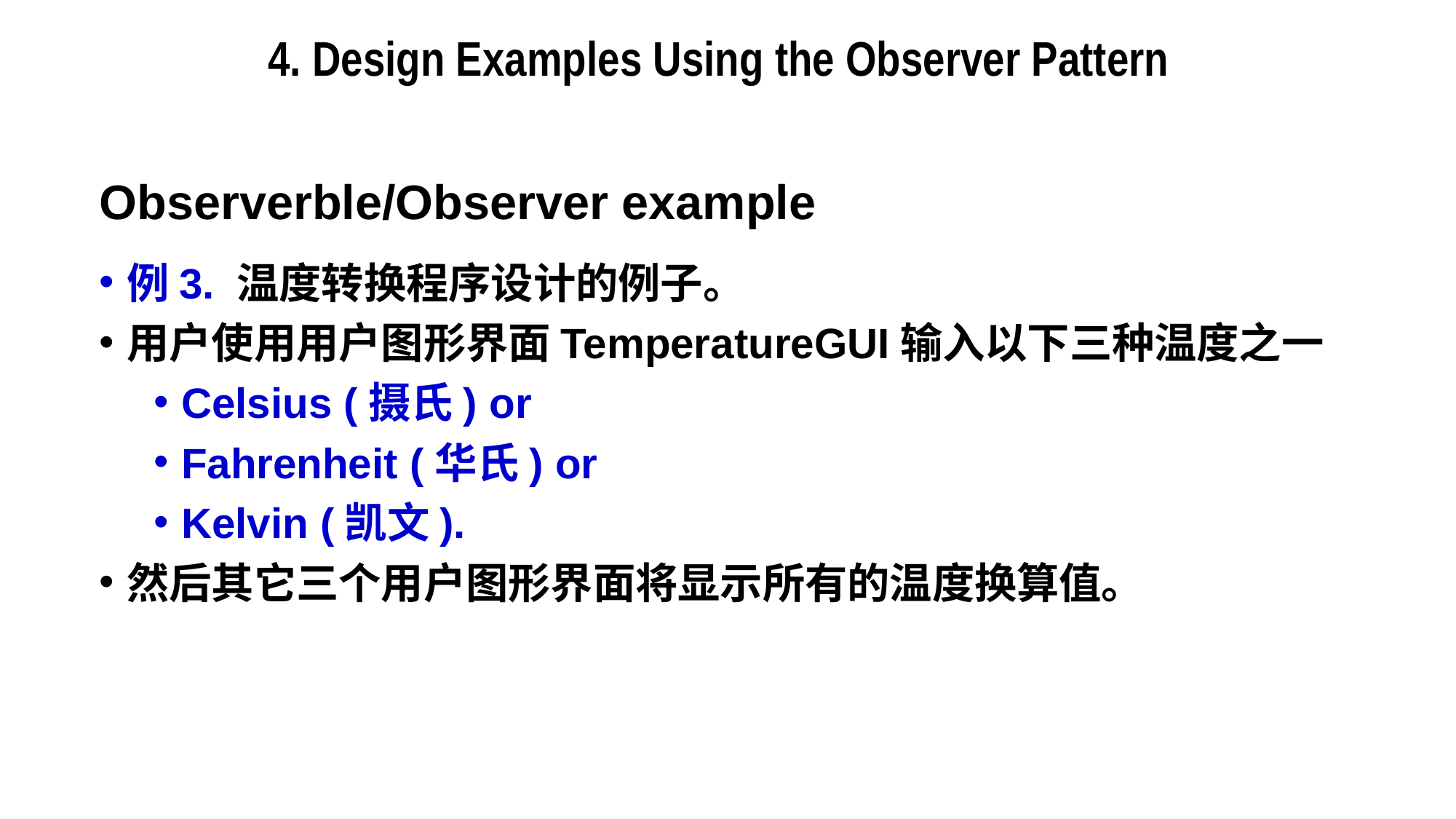

4. Design Examples Using the Observer Pattern
# Observerble/Observer example
例3. 温度转换程序设计的例子。
用户使用用户图形界面TemperatureGUI输入以下三种温度之一
Celsius (摄氏) or
Fahrenheit (华氏) or
Kelvin (凯文).
然后其它三个用户图形界面将显示所有的温度换算值。